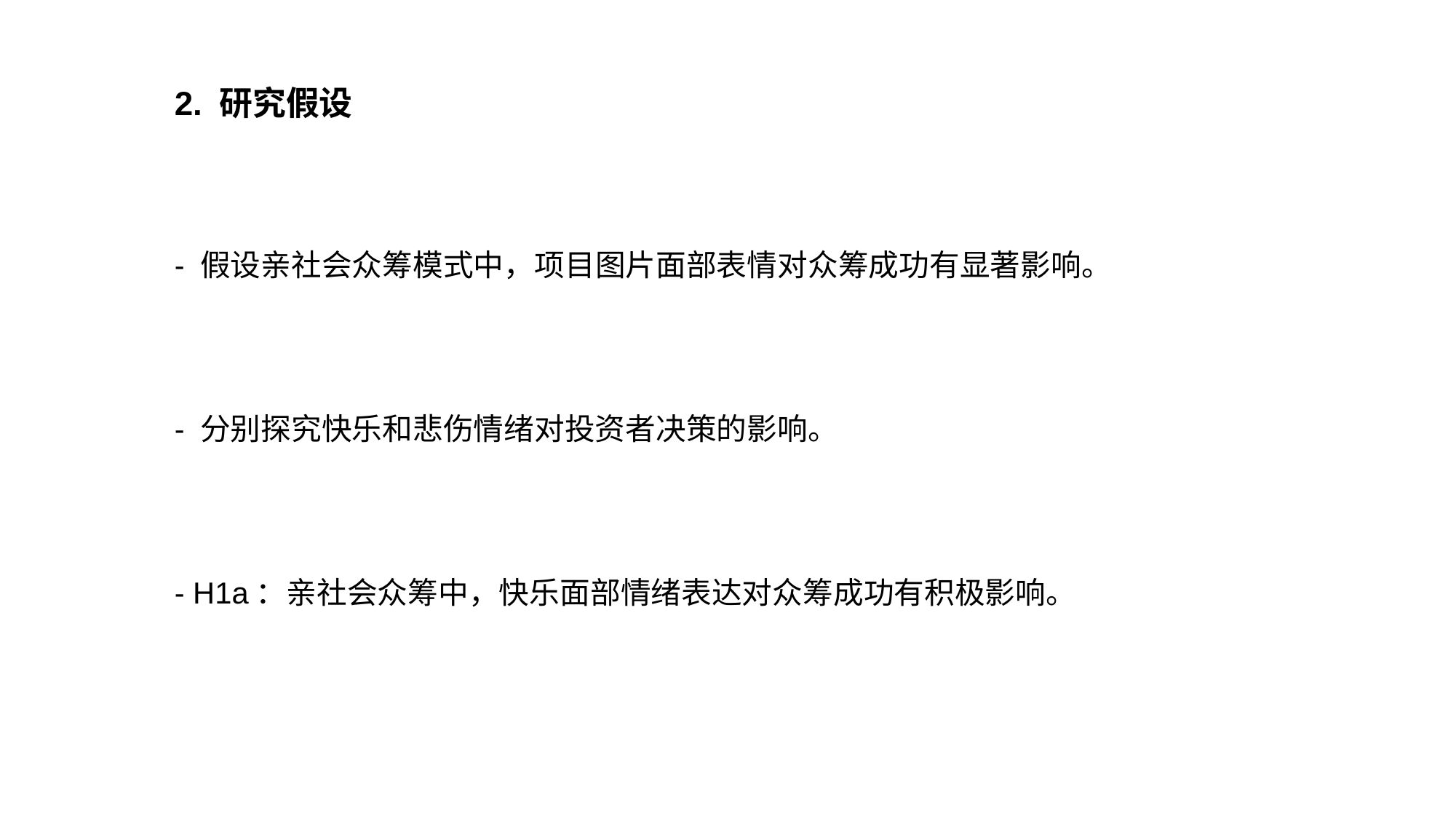

2. 研究假设

- 假设亲社会众筹模式中，项目图片面部表情对众筹成功有显著影响。
- 分别探究快乐和悲伤情绪对投资者决策的影响。
- H1a：亲社会众筹中，快乐面部情绪表达对众筹成功有积极影响。